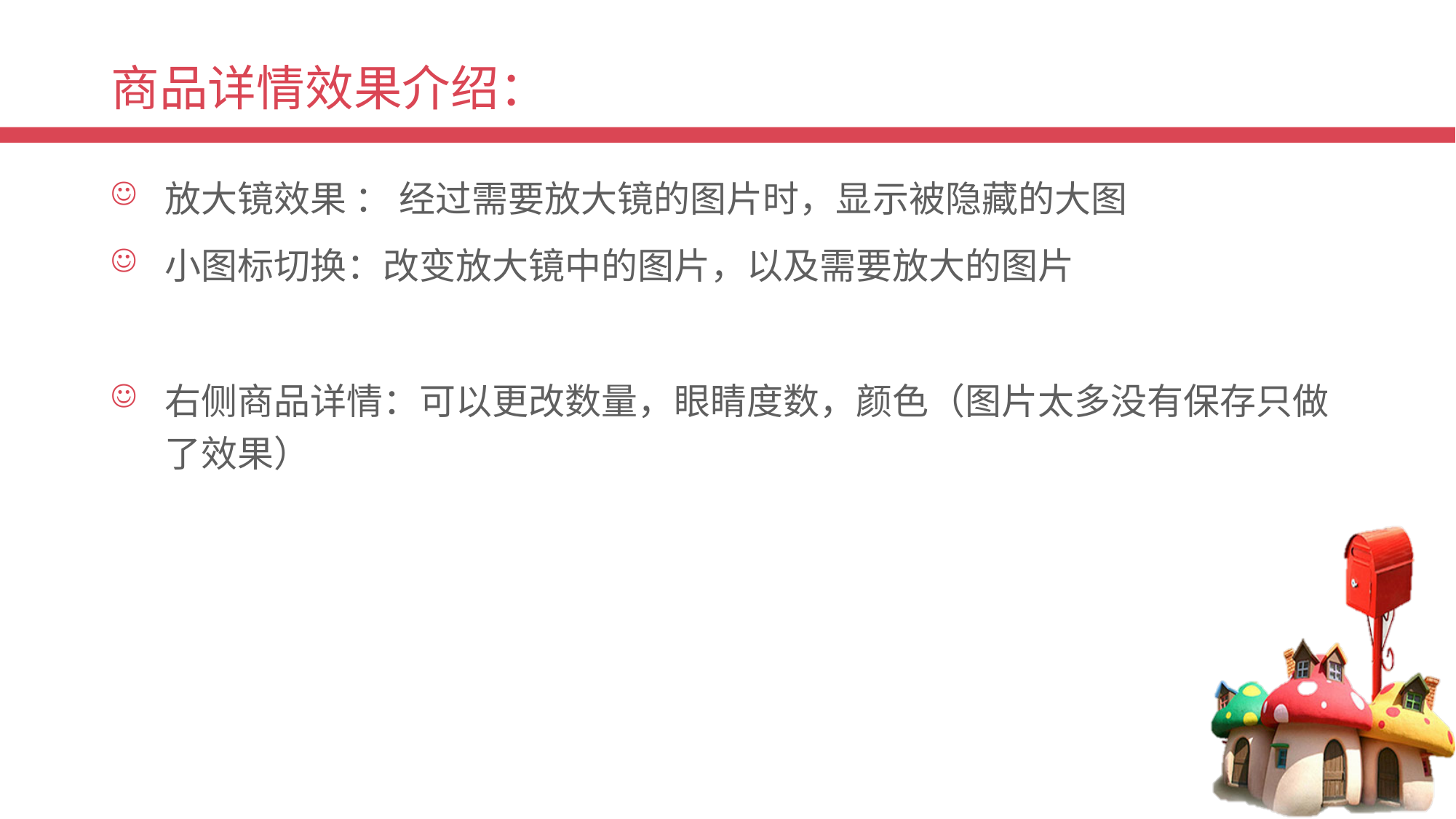

# 商品详情效果介绍：
放大镜效果 ： 经过需要放大镜的图片时，显示被隐藏的大图
小图标切换：改变放大镜中的图片，以及需要放大的图片

右侧商品详情：可以更改数量，眼睛度数，颜色（图片太多没有保存只做了效果）